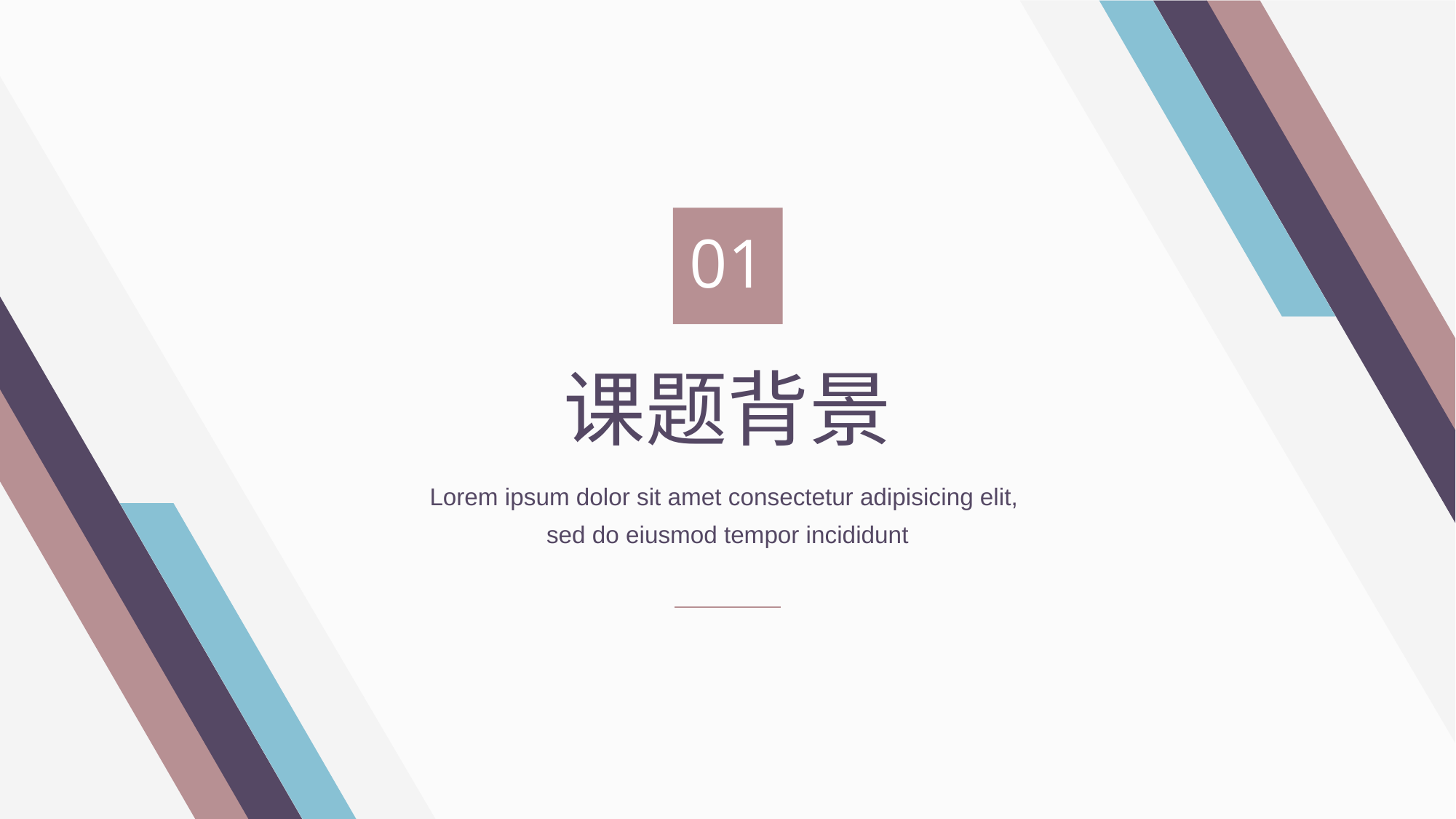

01
课题背景
Lorem ipsum dolor sit amet consectetur adipisicing elit,
sed do eiusmod tempor incididunt